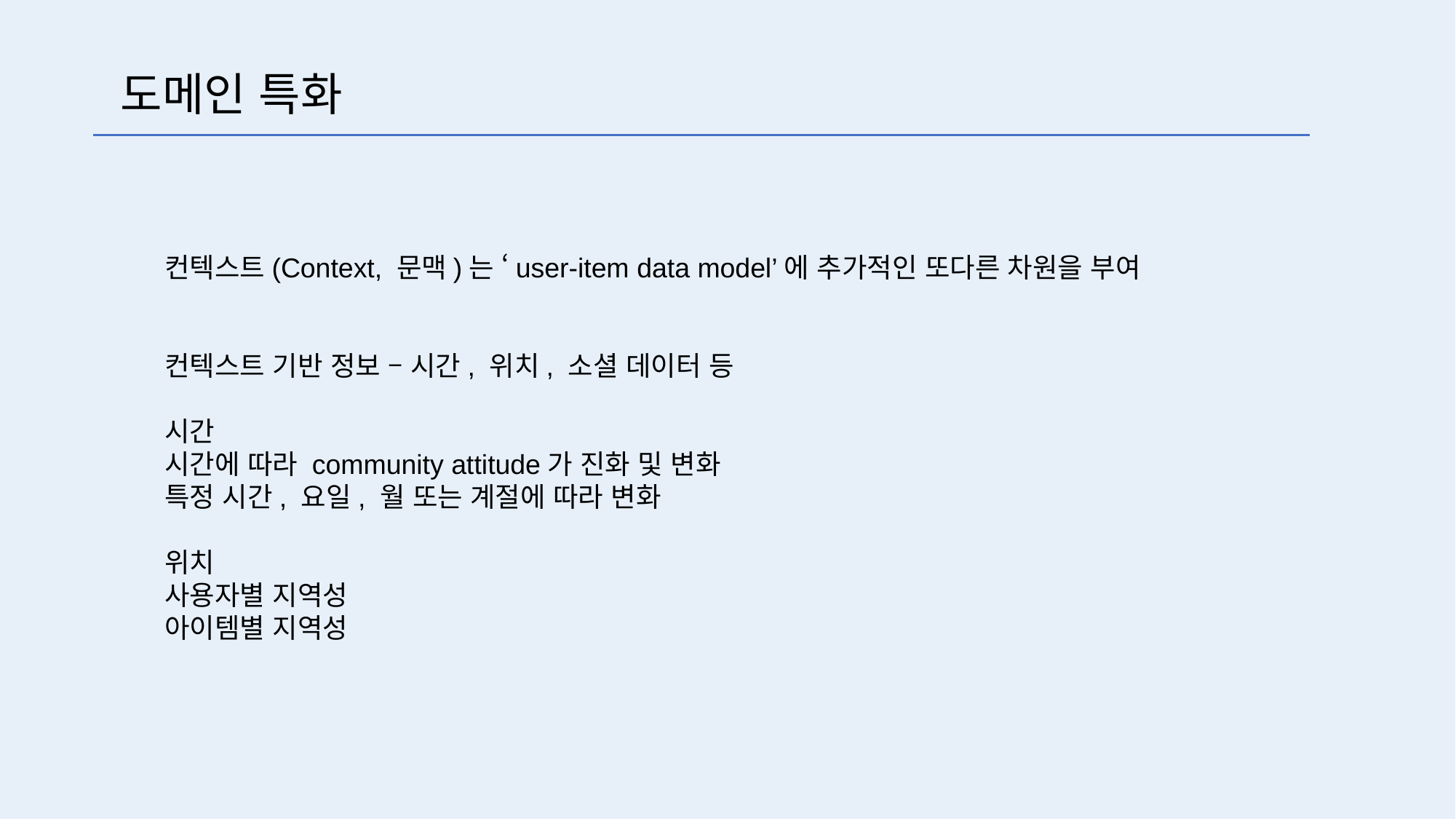

도메인 특화
컨텍스트(Context, 문맥)는 ‘user-item data model’에 추가적인 또다른 차원을 부여

컨텍스트 기반 정보 – 시간, 위치, 소셜 데이터 등

시간
시간에 따라 community attitude가 진화 및 변화
특정 시간, 요일, 월 또는 계절에 따라 변화

위치
사용자별 지역성
아이템별 지역성